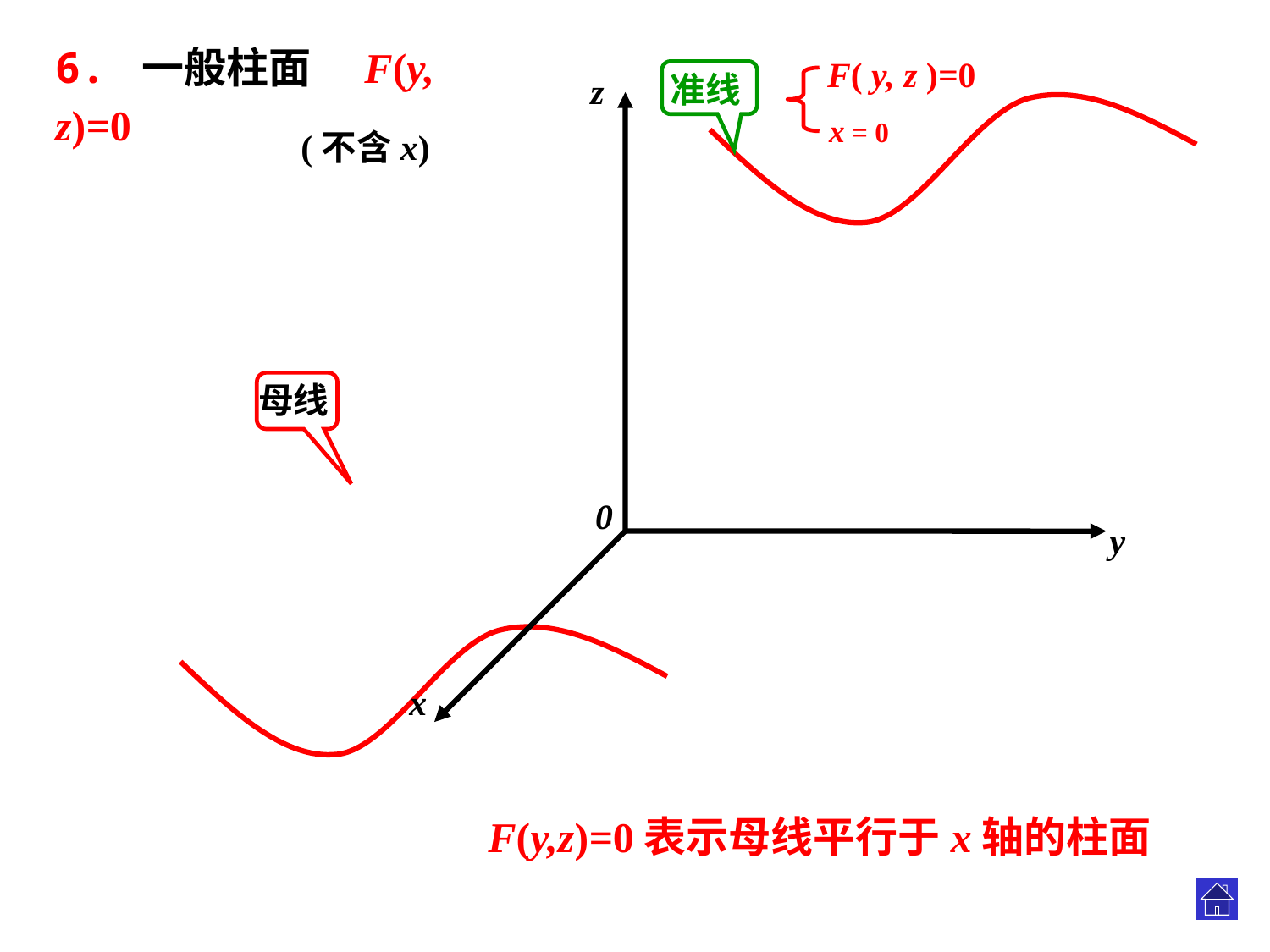

6. 一般柱面  F(y, z)=0
F( y, z )=0

x = 0
准线

z

0
y

x

(不含x)
母线

F(y,z)=0表示母线平行于x轴的柱面